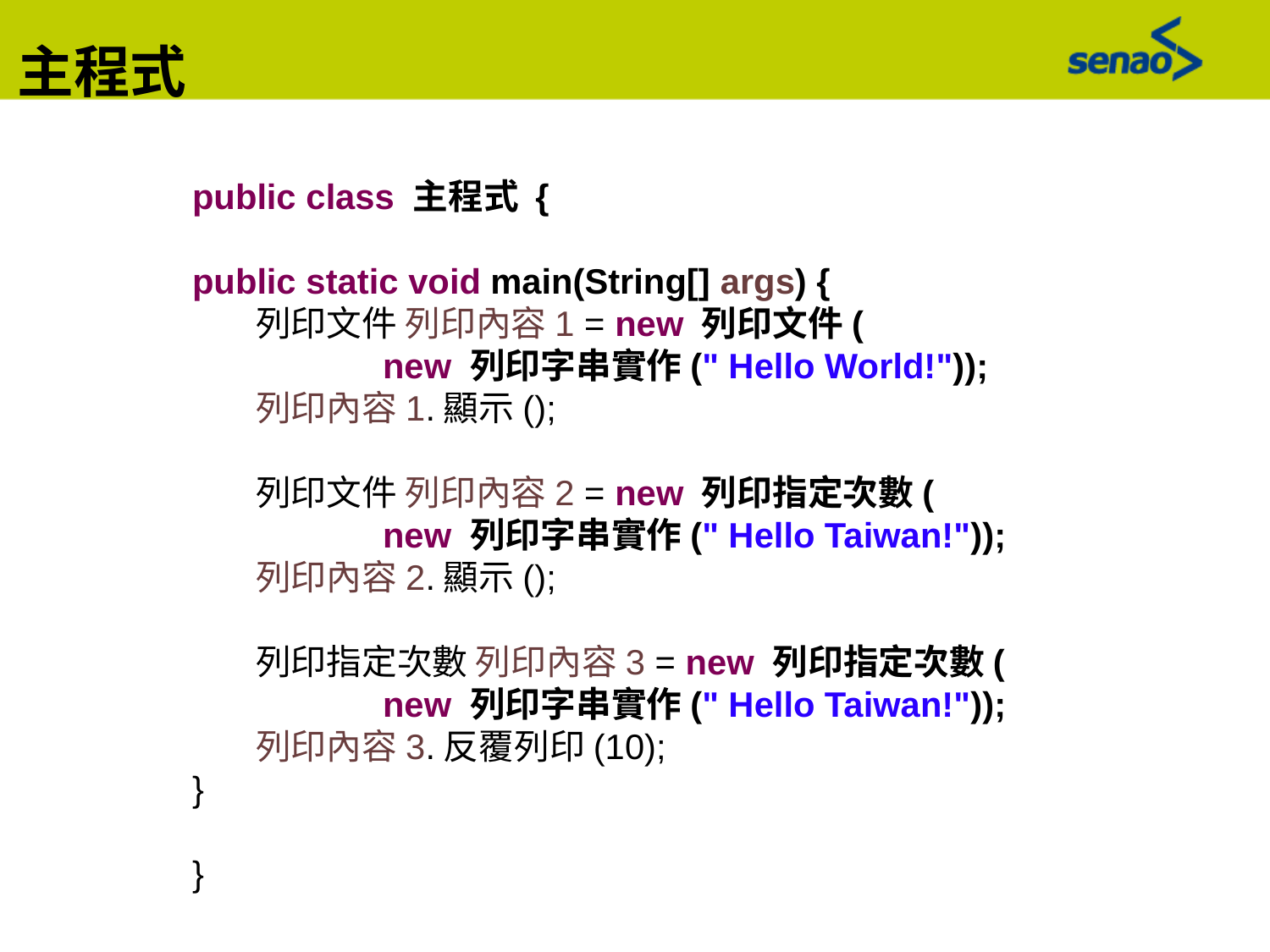

主程式
public class 主程式 {

public static void main(String[] args) {
列印文件 列印內容1 = new 列印文件(
	new 列印字串實作(" Hello World!"));
列印內容1.顯示();

列印文件 列印內容2 = new 列印指定次數(
	new 列印字串實作(" Hello Taiwan!"));
列印內容2.顯示();

列印指定次數 列印內容3 = new 列印指定次數(
	new 列印字串實作(" Hello Taiwan!"));
列印內容3.反覆列印(10);
}

}